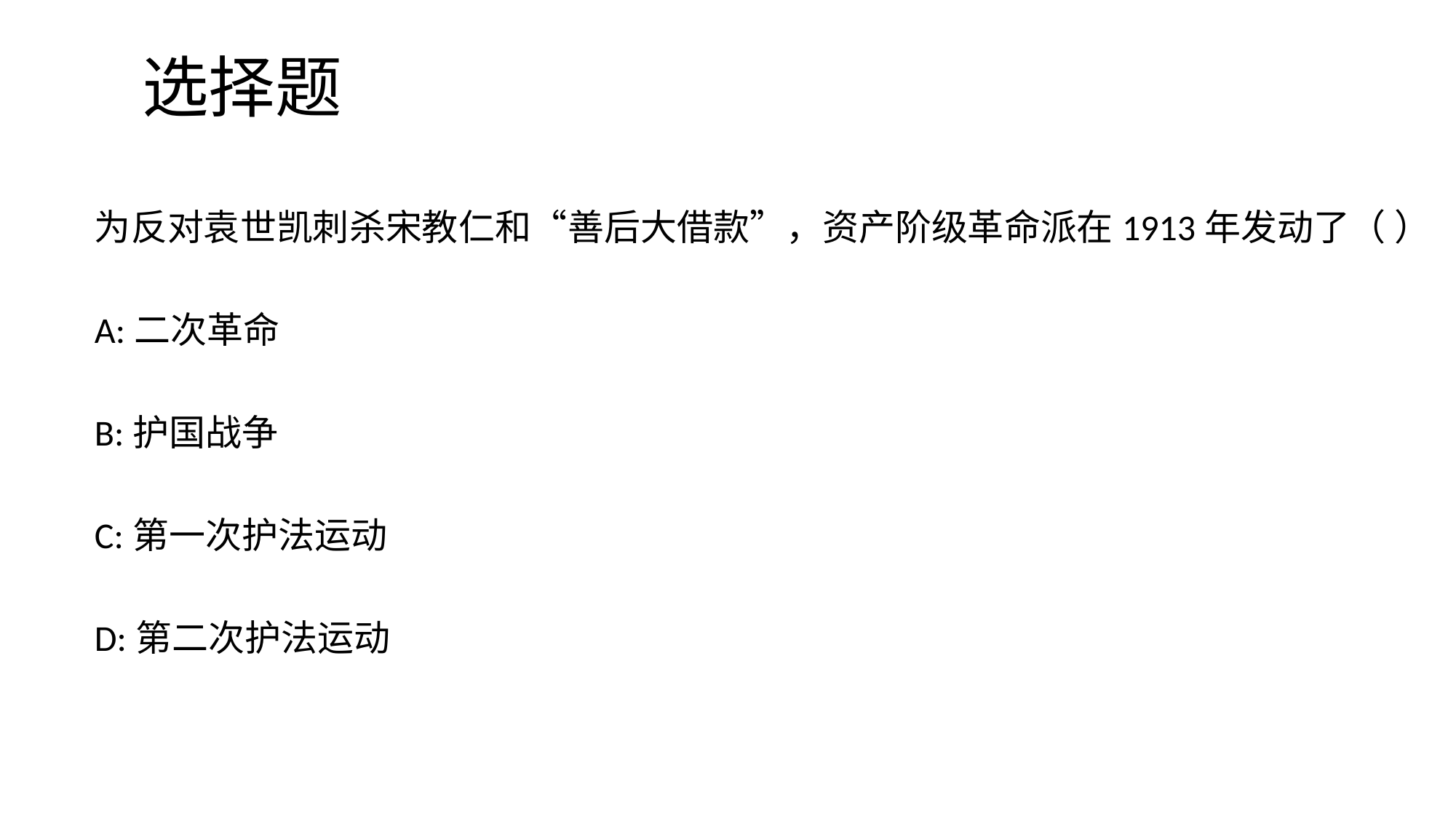

# 选择题
为反对袁世凯刺杀宋教仁和“善后大借款”，资产阶级革命派在1913年发动了（ ）
A:二次革命
B:护国战争
C:第一次护法运动
D:第二次护法运动